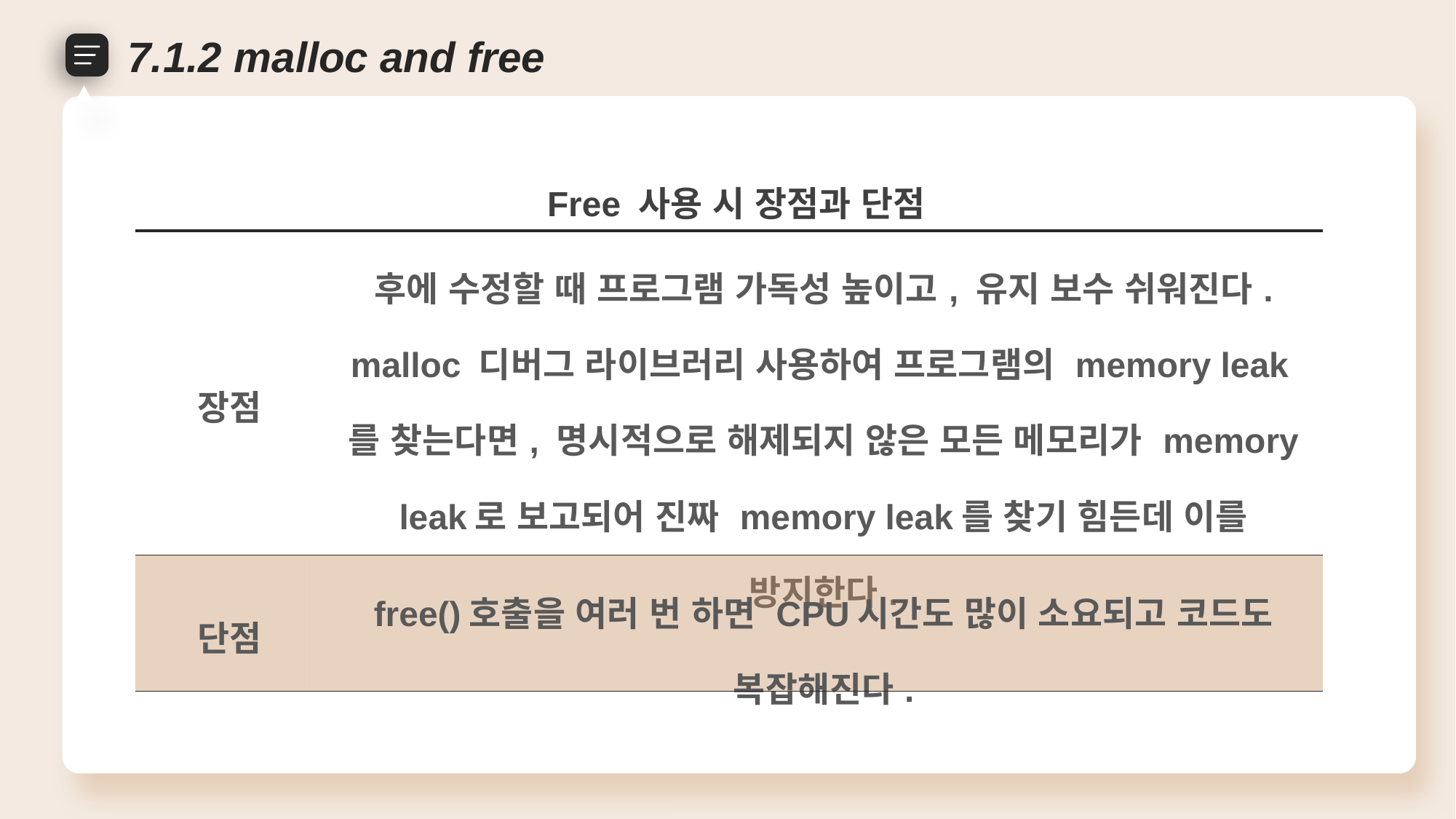

7.1.2 malloc and free

| Free 사용 시 장점과 단점 |  |
| --- | --- |
| 장점 | 후에 수정할 때 프로그램 가독성 높이고, 유지 보수 쉬워진다. malloc 디버그 라이브러리 사용하여 프로그램의 memory leak를 찾는다면, 명시적으로 해제되지 않은 모든 메모리가 memory leak로 보고되어 진짜 memory leak를 찾기 힘든데 이를 방지한다. |
| 단점 | free()호출을 여러 번 하면 CPU시간도 많이 소요되고 코드도 복잡해진다. |